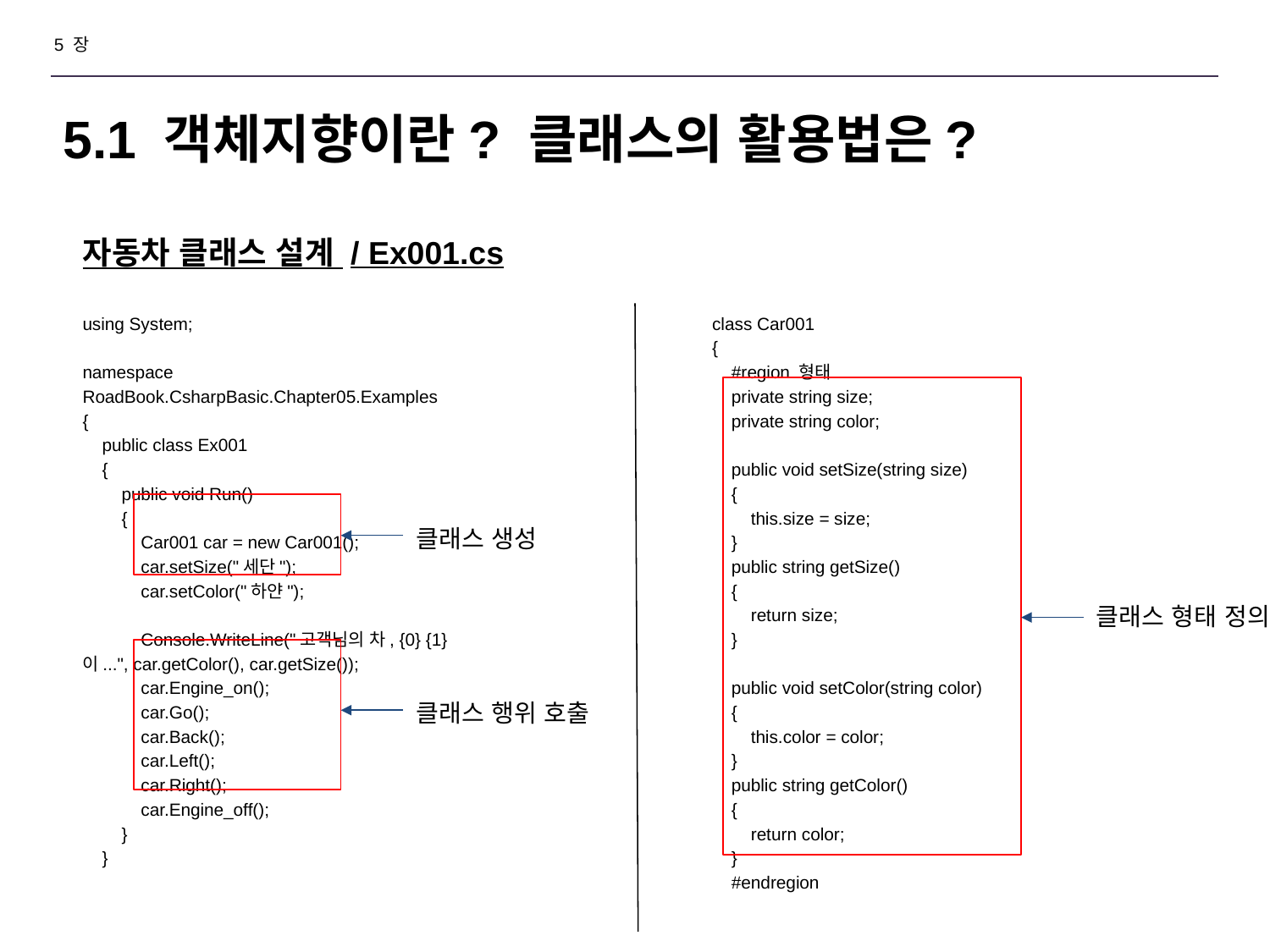

5 장
# 5.1 객체지향이란? 클래스의 활용법은?
자동차 클래스 설계 / Ex001.cs

using System;

namespace RoadBook.CsharpBasic.Chapter05.Examples
{
    public class Ex001
    {
        public void Run()
        {
            Car001 car = new Car001();
            car.setSize("세단");
            car.setColor("하얀");

            Console.WriteLine("고객님의 차, {0} {1}이...", car.getColor(), car.getSize());
            car.Engine_on();
            car.Go();
            car.Back();
            car.Left();
            car.Right();
            car.Engine_off();
        }
    }
    class Car001
    {
        #region 형태
        private string size;
        private string color;

        public void setSize(string size)
        {
            this.size = size;
        }
        public string getSize()
        {
            return size;
        }

        public void setColor(string color)
        {
            this.color = color;
        }
        public string getColor()
        {
            return color;
        }
        #endregion

클래스 생성
클래스 형태 정의

클래스 행위 호출